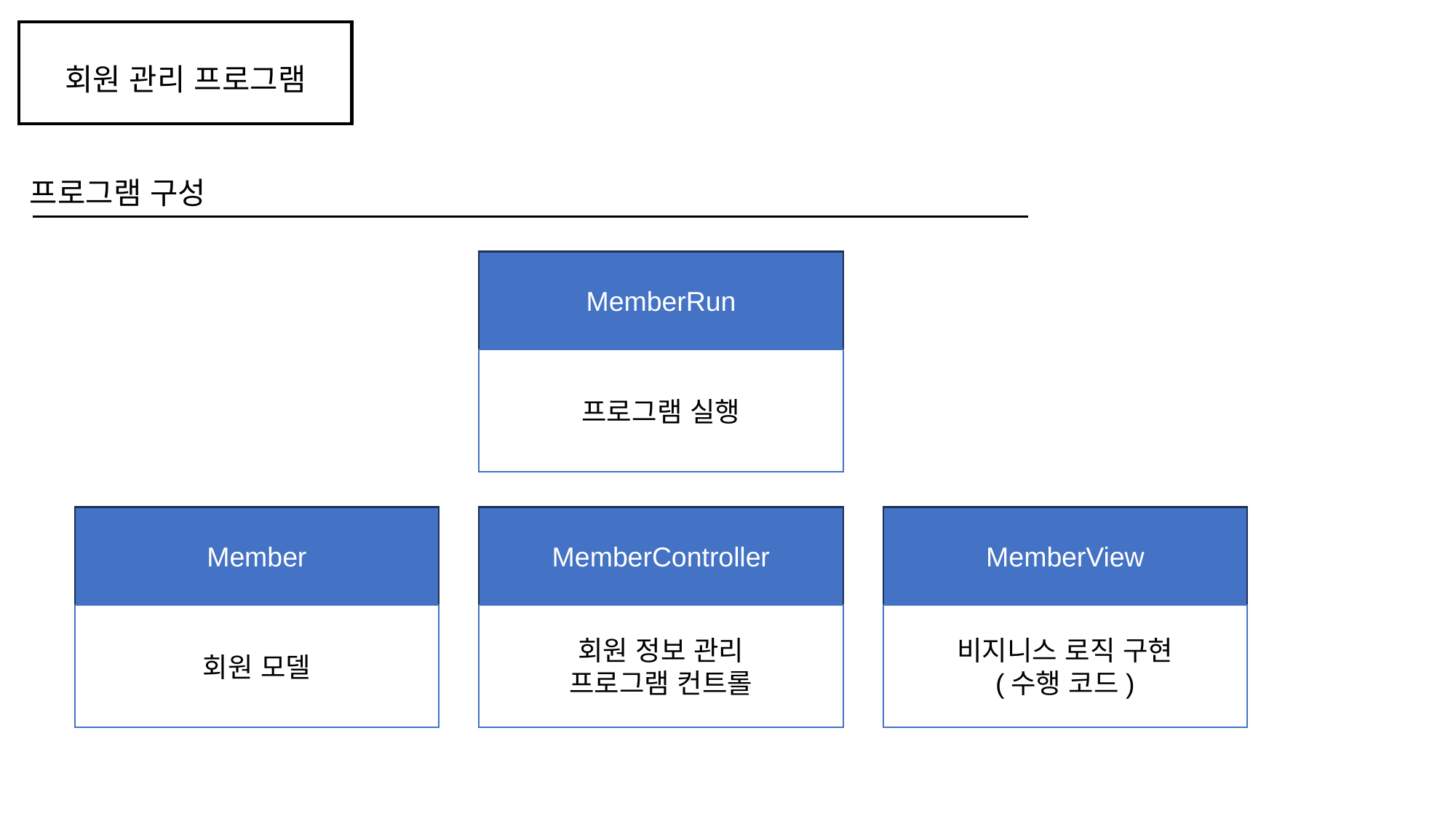

회원 관리 프로그램
프로그램 구성

MemberRun
프로그램 실행
Member
MemberController
MemberView
회원 모델
회원 정보 관리
프로그램 컨트롤
비지니스 로직 구현
(수행 코드)